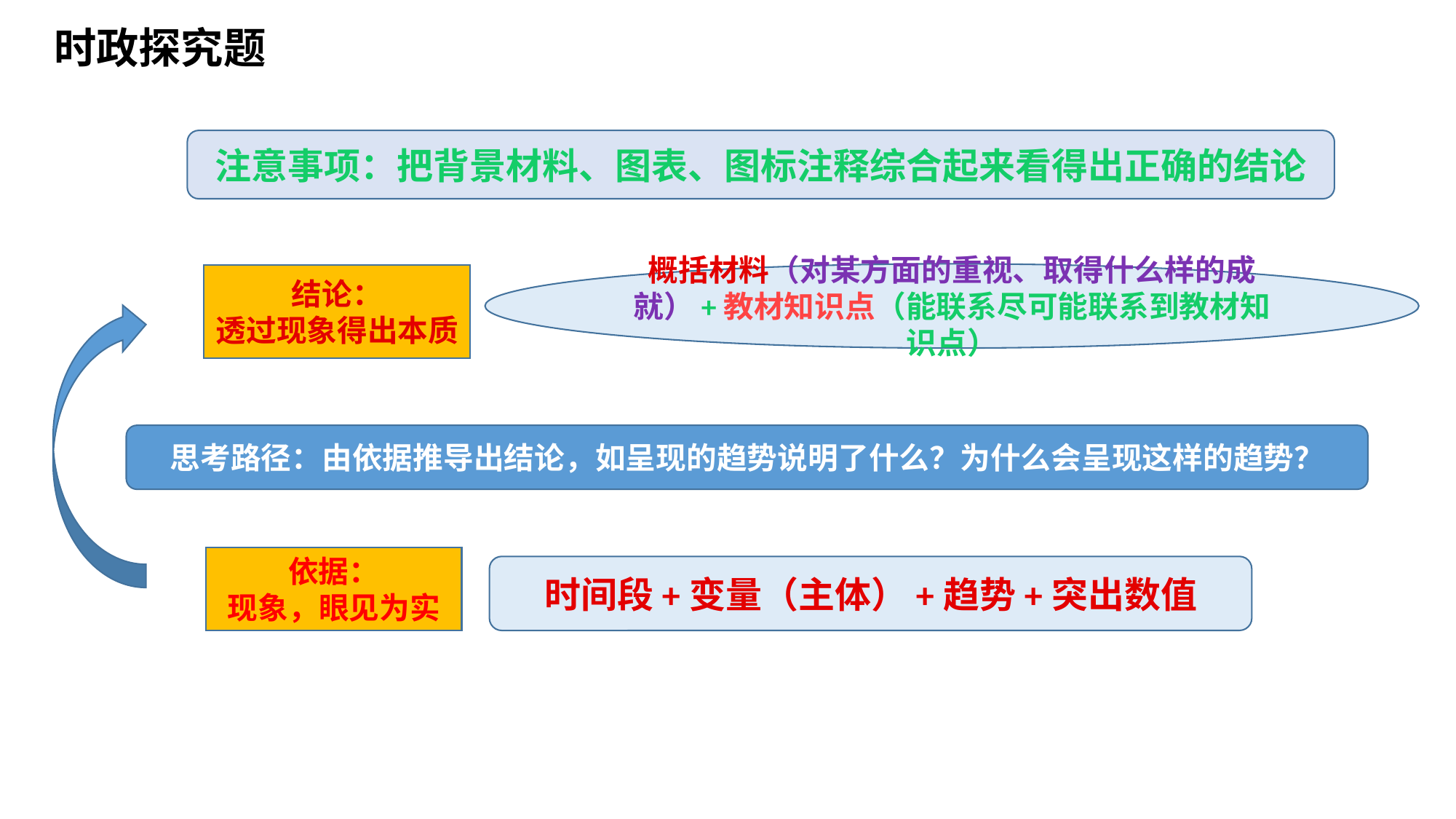

时政探究题
注意事项：把背景材料、图表、图标注释综合起来看得出正确的结论
概括材料（对某方面的重视、取得什么样的成就）+教材知识点（能联系尽可能联系到教材知识点）
结论：
透过现象得出本质

思考路径：由依据推导出结论，如呈现的趋势说明了什么？为什么会呈现这样的趋势？
依据：
现象，眼见为实
时间段+变量（主体）+趋势+突出数值